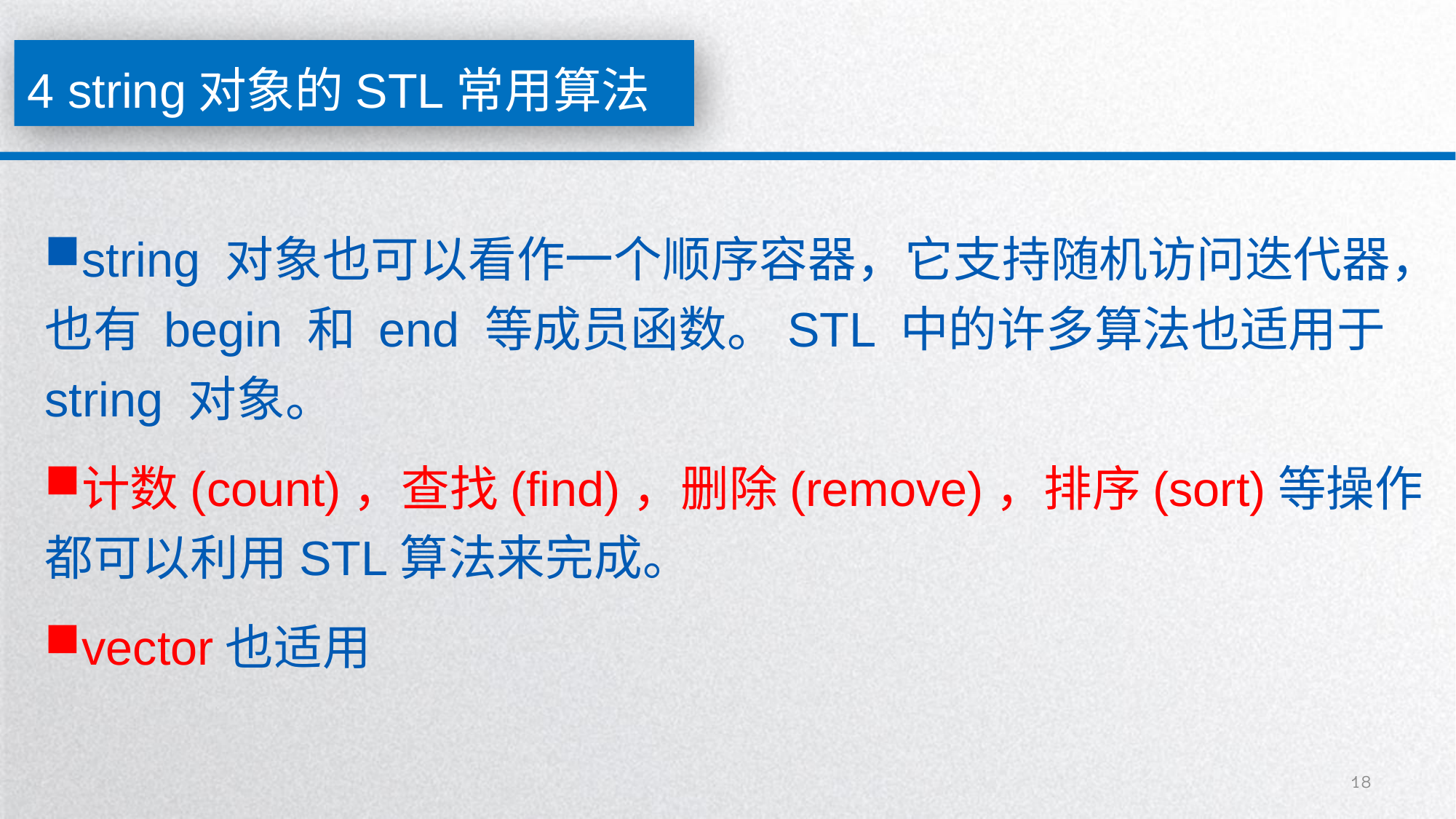

4 string对象的STL常用算法
string 对象也可以看作一个顺序容器，它支持随机访问迭代器，也有 begin 和 end 等成员函数。STL 中的许多算法也适用于 string 对象。
计数(count)，查找(find)，删除(remove)，排序(sort)等操作都可以利用STL算法来完成。
vector也适用

18